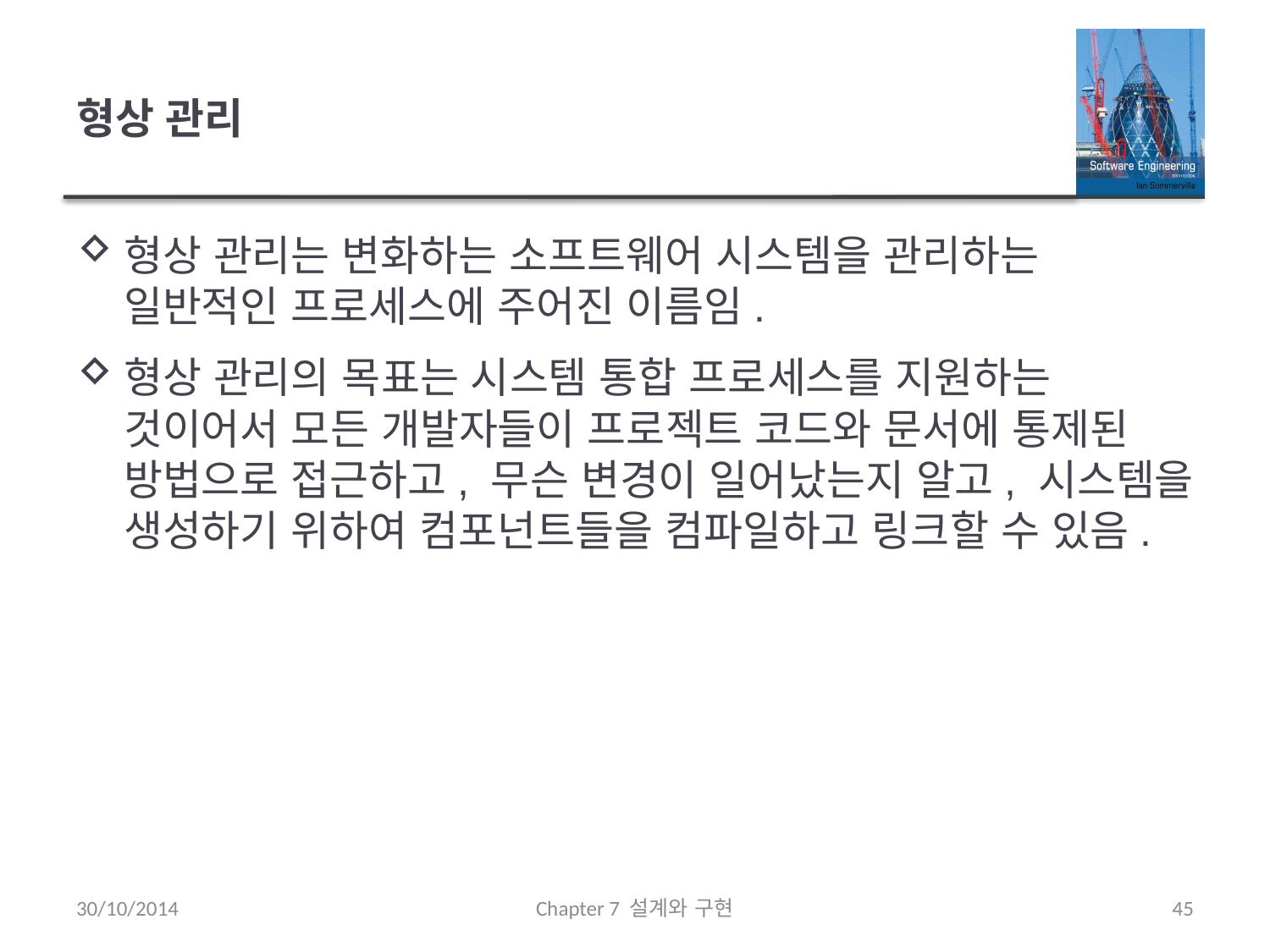

# 형상 관리
형상 관리는 변화하는 소프트웨어 시스템을 관리하는 일반적인 프로세스에 주어진 이름임.
형상 관리의 목표는 시스템 통합 프로세스를 지원하는 것이어서 모든 개발자들이 프로젝트 코드와 문서에 통제된 방법으로 접근하고, 무슨 변경이 일어났는지 알고, 시스템을 생성하기 위하여 컴포넌트들을 컴파일하고 링크할 수 있음.
30/10/2014
Chapter 7 설계와 구현
45